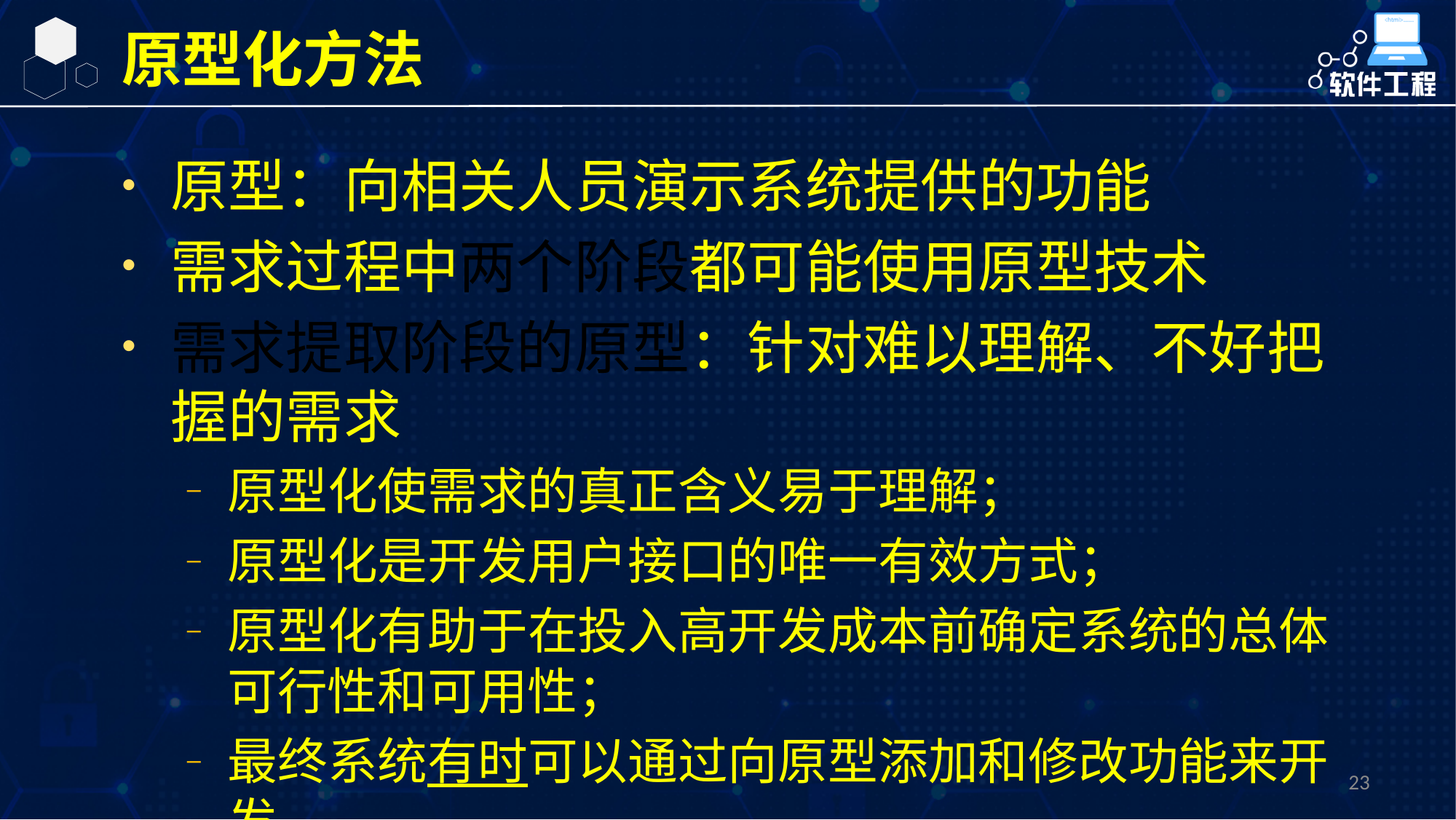

原型化方法
原型：向相关人员演示系统提供的功能
需求过程中两个阶段都可能使用原型技术
需求提取阶段的原型：针对难以理解、不好把握的需求
原型化使需求的真正含义易于理解；
原型化是开发用户接口的唯一有效方式；
原型化有助于在投入高开发成本前确定系统的总体可行性和可用性；
最终系统有时可以通过向原型添加和修改功能来开发。
23